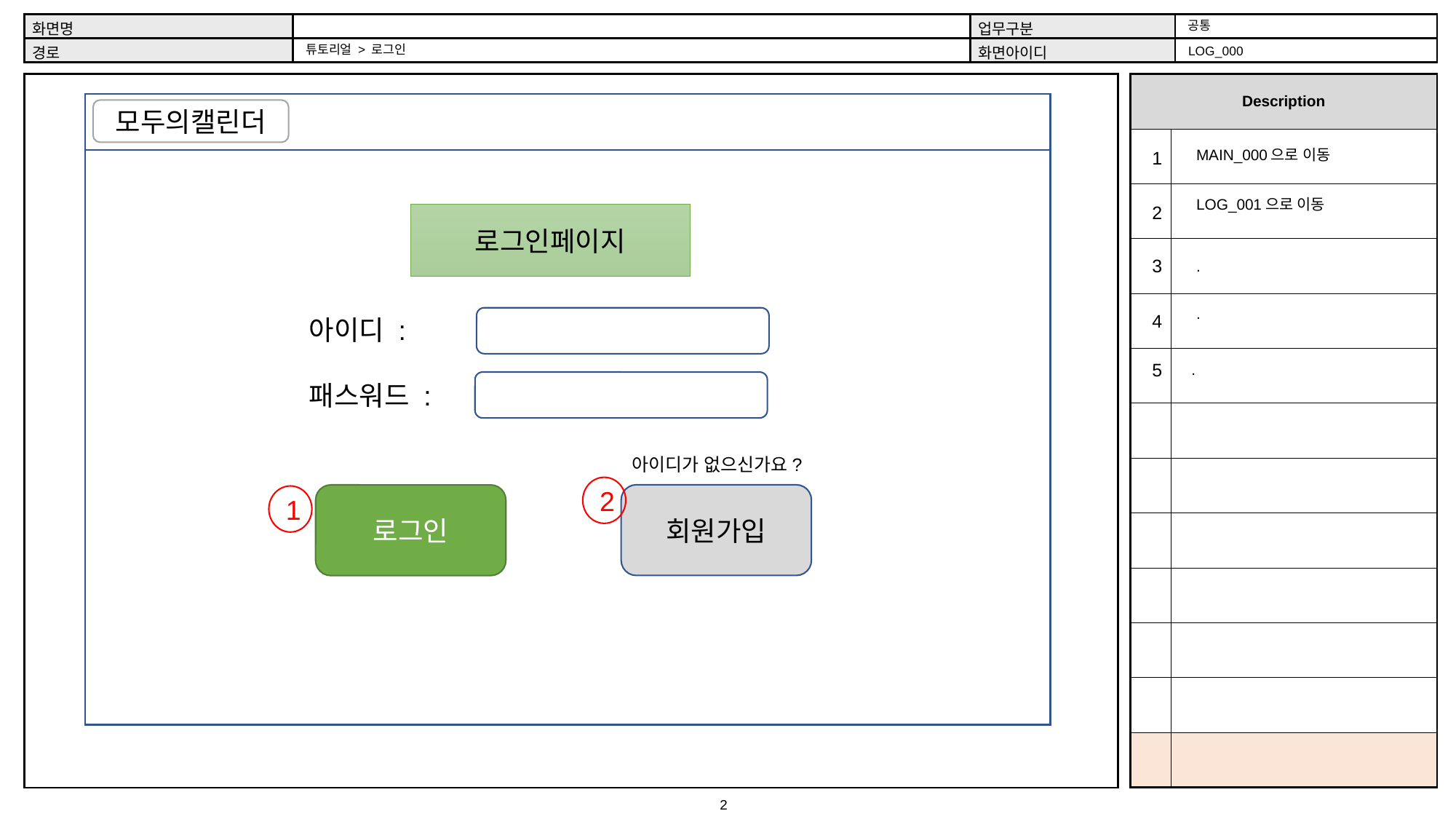

공통

튜토리얼 > 로그인
LOG_000

모두의캘린더
MAIN_000으로 이동
1
LOG_001으로 이동
2
로그인페이지
3
.
.
4
아이디 :

패스워드 :

5
.

아이디가 없으신가요?
2
회원가입
로그인
1